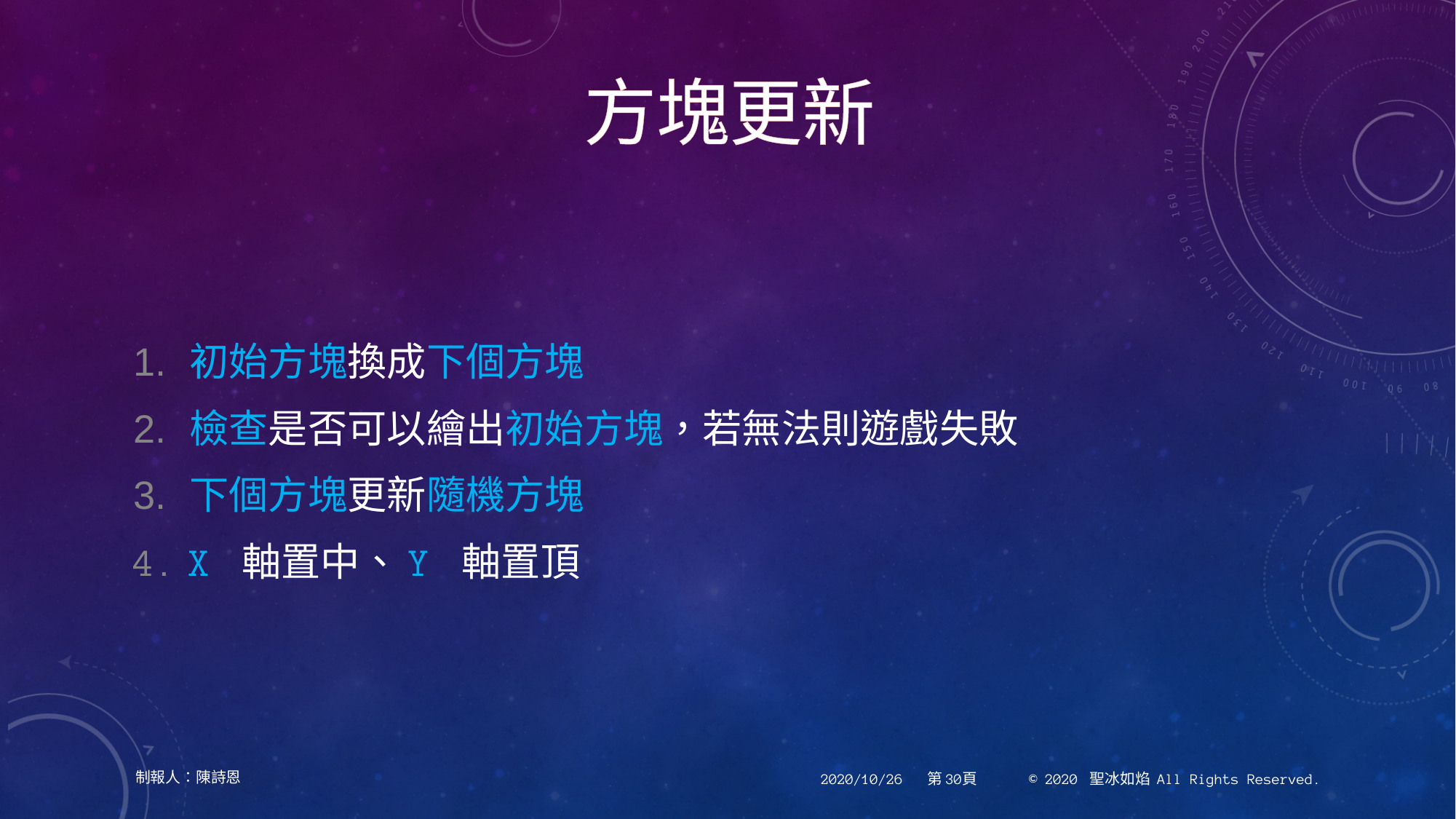

# 方塊更新
初始方塊換成下個方塊
檢查是否可以繪出初始方塊，若無法則遊戲失敗
下個方塊更新隨機方塊
X 軸置中、Y 軸置頂
第30頁
制報人：陳詩恩
2020/10/26